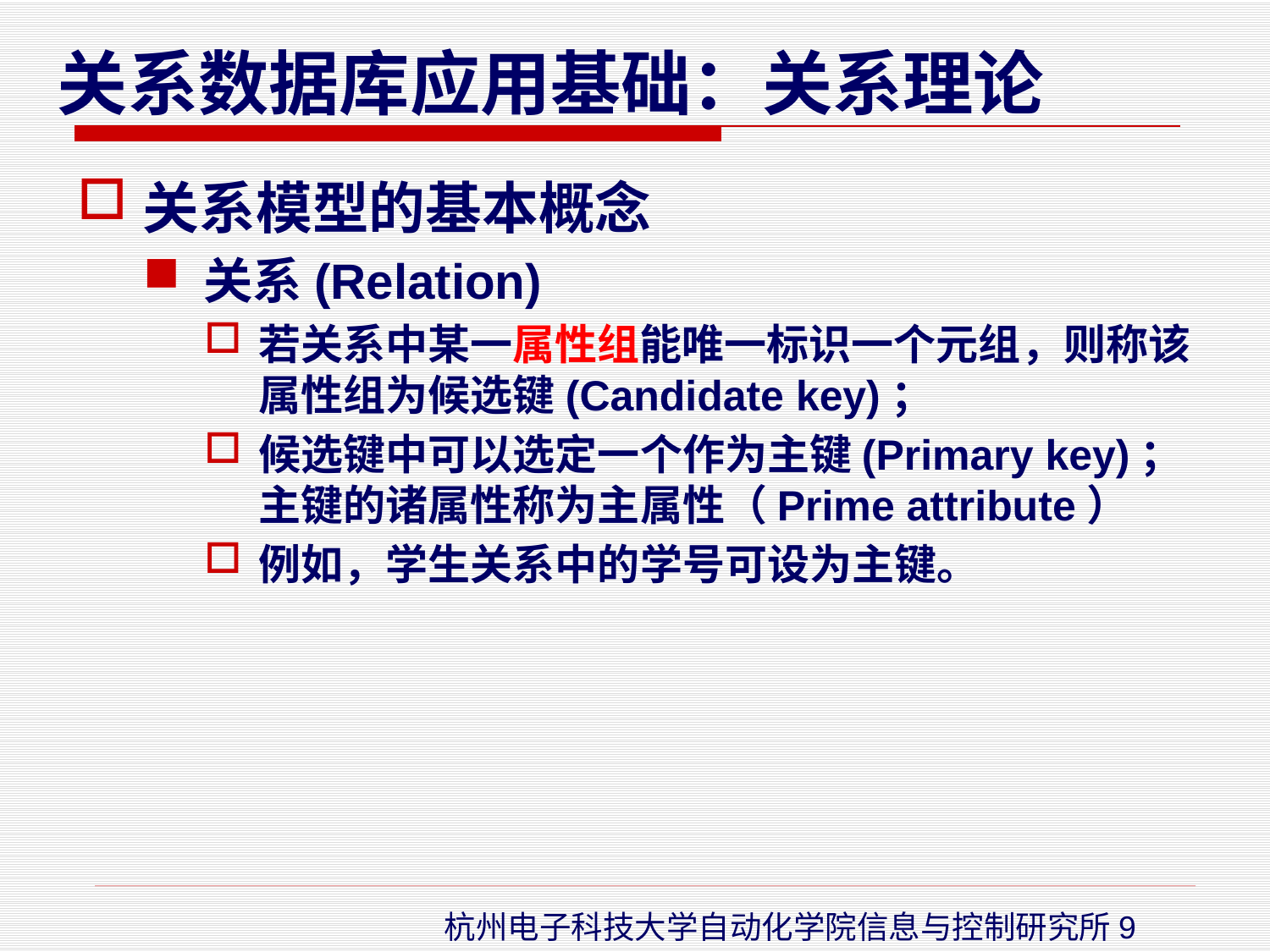

关系模型的基本概念
关系(Relation)
若关系中某一属性组能唯一标识一个元组，则称该属性组为候选键(Candidate key)；
候选键中可以选定一个作为主键(Primary key)；主键的诸属性称为主属性（Prime attribute）
例如，学生关系中的学号可设为主键。